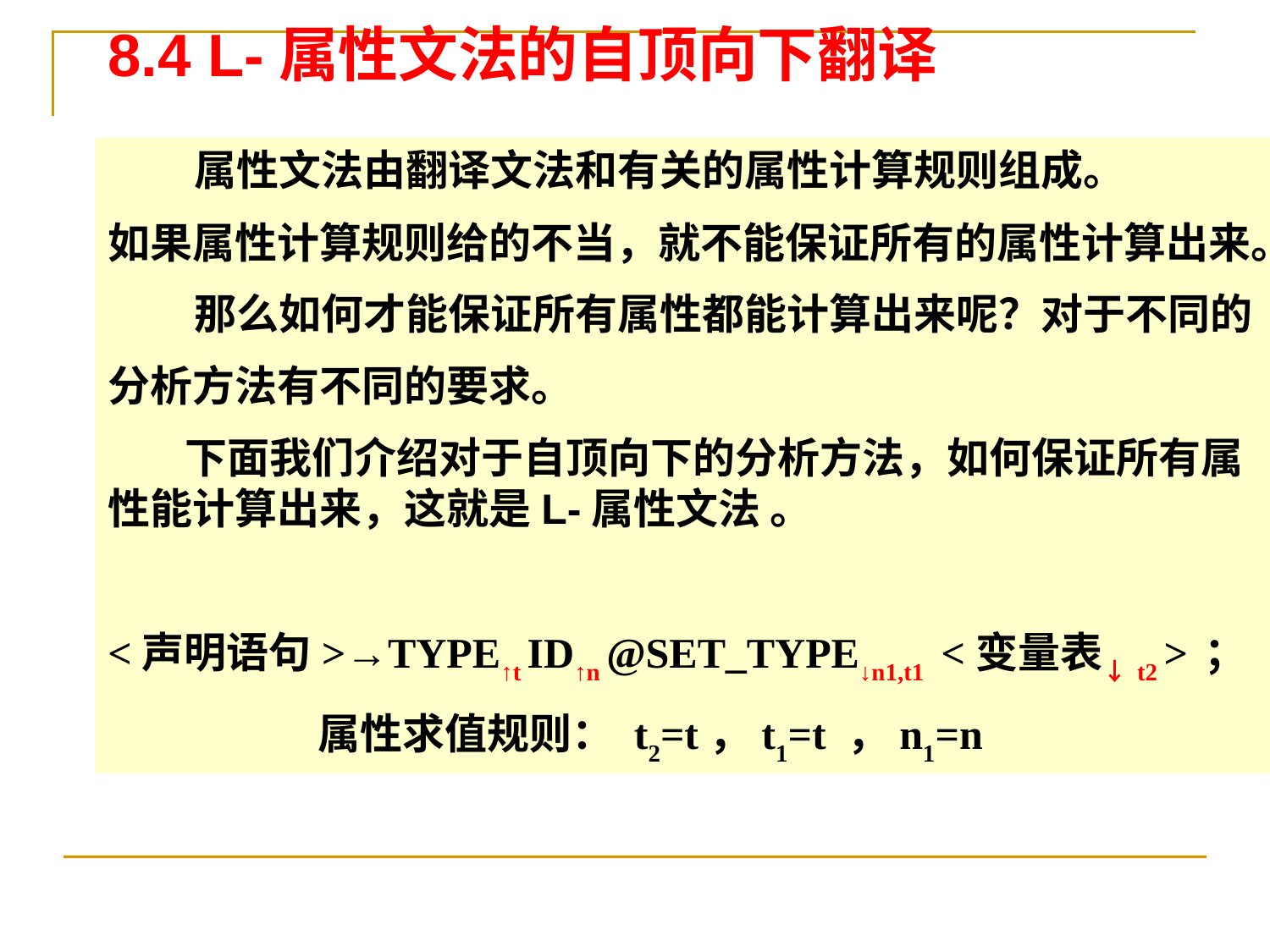

# 8.4 L-属性文法的自顶向下翻译
        属性文法由翻译文法和有关的属性计算规则组成。
如果属性计算规则给的不当，就不能保证所有的属性计算出来。
        那么如何才能保证所有属性都能计算出来呢？对于不同的
分析方法有不同的要求。
       下面我们介绍对于自顶向下的分析方法，如何保证所有属性能计算出来，这就是L-属性文法 。

<声明语句>→TYPE↑t ID↑n @SET_TYPE↓n1,t1  <变量表↓t2 > ；
                     属性求值规则： t2=t，t1=t ，n1=n
52